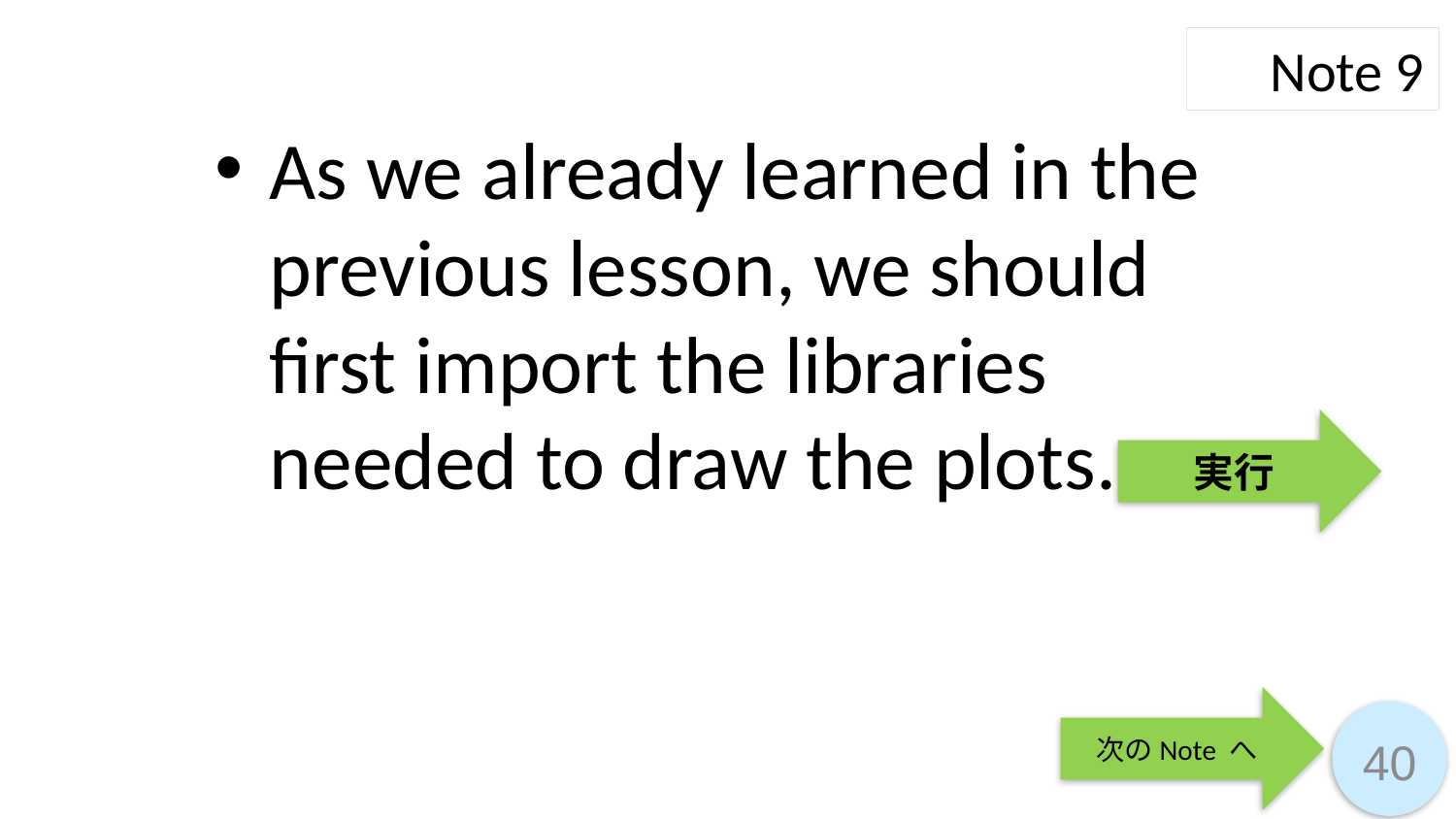

Note 9
As we already learned in the previous lesson, we should first import the libraries needed to draw the plots.
実行
次のNote へ
40